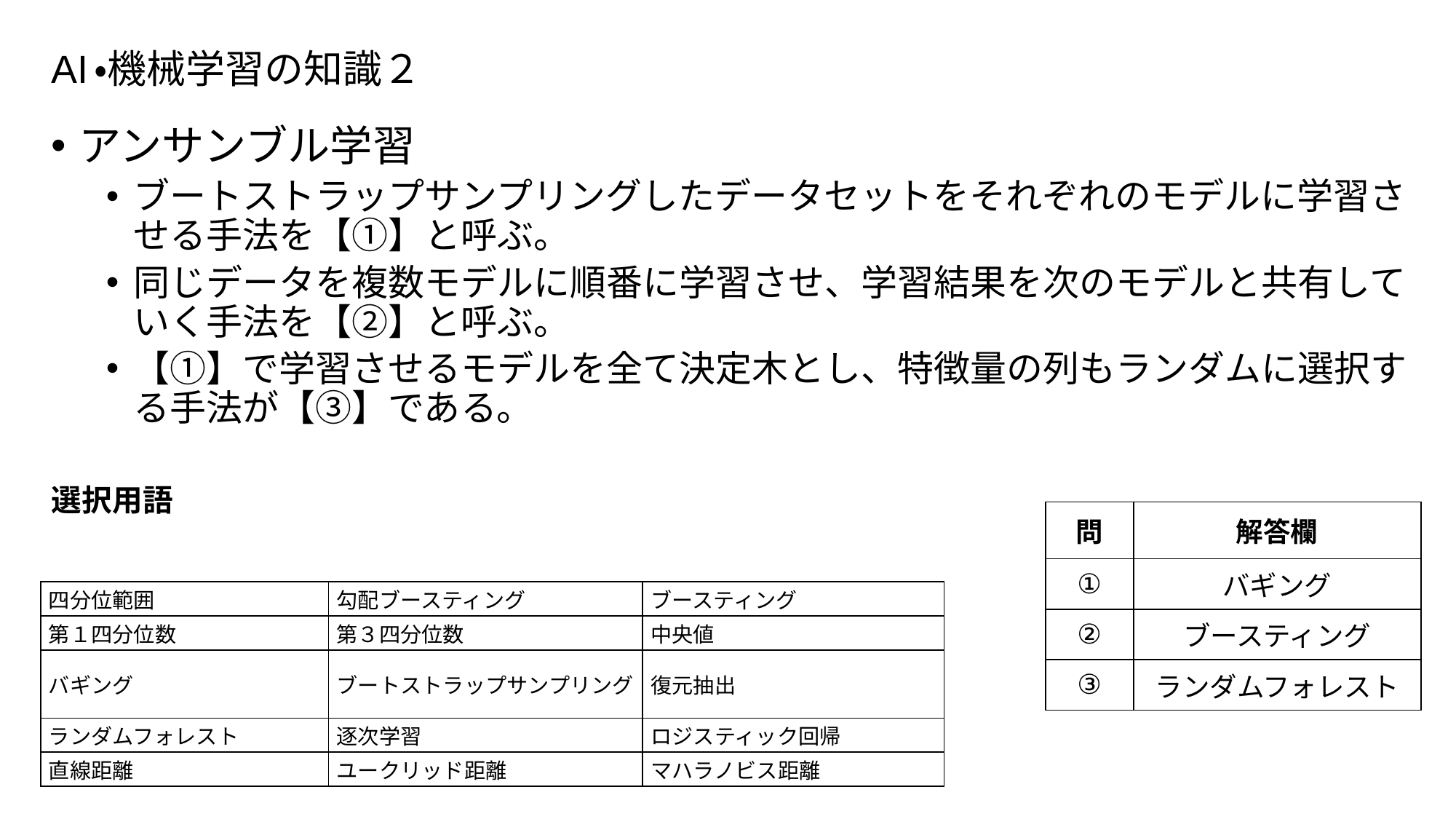

# AI・機械学習の知識２
アンサンブル学習
ブートストラップサンプリングしたデータセットをそれぞれのモデルに学習させる手法を【①】と呼ぶ。
同じデータを複数モデルに順番に学習させ、学習結果を次のモデルと共有していく手法を【②】と呼ぶ。
【①】で学習させるモデルを全て決定木とし、特徴量の列もランダムに選択する手法が【③】である。
選択用語
| 問 | 解答欄 |
| --- | --- |
| ① | バギング |
| ② | ブースティング |
| ③ | ランダムフォレスト |
| 四分位範囲 | 勾配ブースティング | ブースティング |
| --- | --- | --- |
| 第１四分位数 | 第３四分位数 | 中央値 |
| バギング | ブートストラップサンプリング | 復元抽出 |
| ランダムフォレスト | 逐次学習 | ロジスティック回帰 |
| 直線距離 | ユークリッド距離 | マハラノビス距離 |